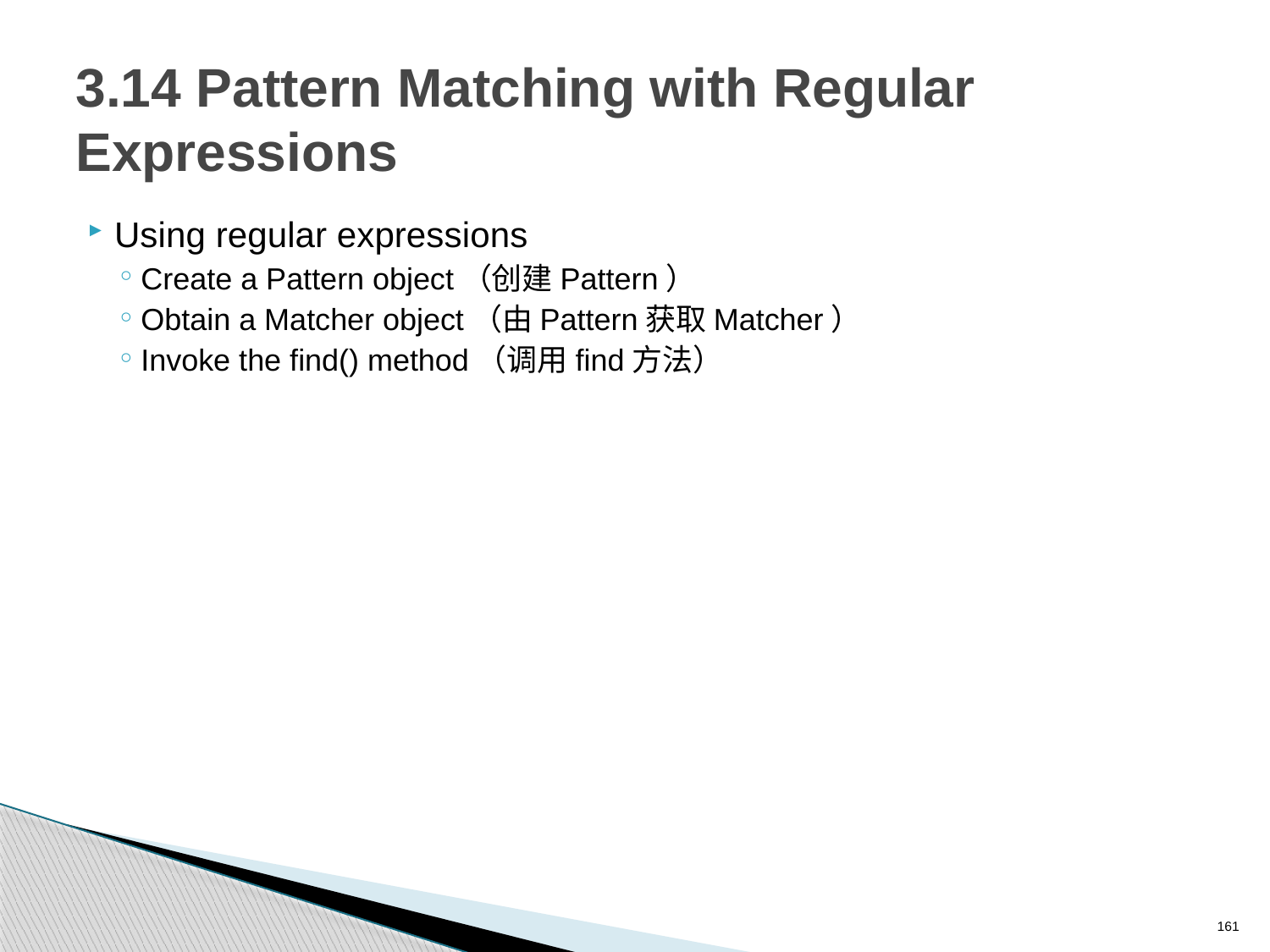

# 3.14 Pattern Matching with Regular Expressions
Using regular expressions
Create a Pattern object（创建Pattern）
Obtain a Matcher object（由Pattern获取Matcher）
Invoke the find() method（调用find方法）
161